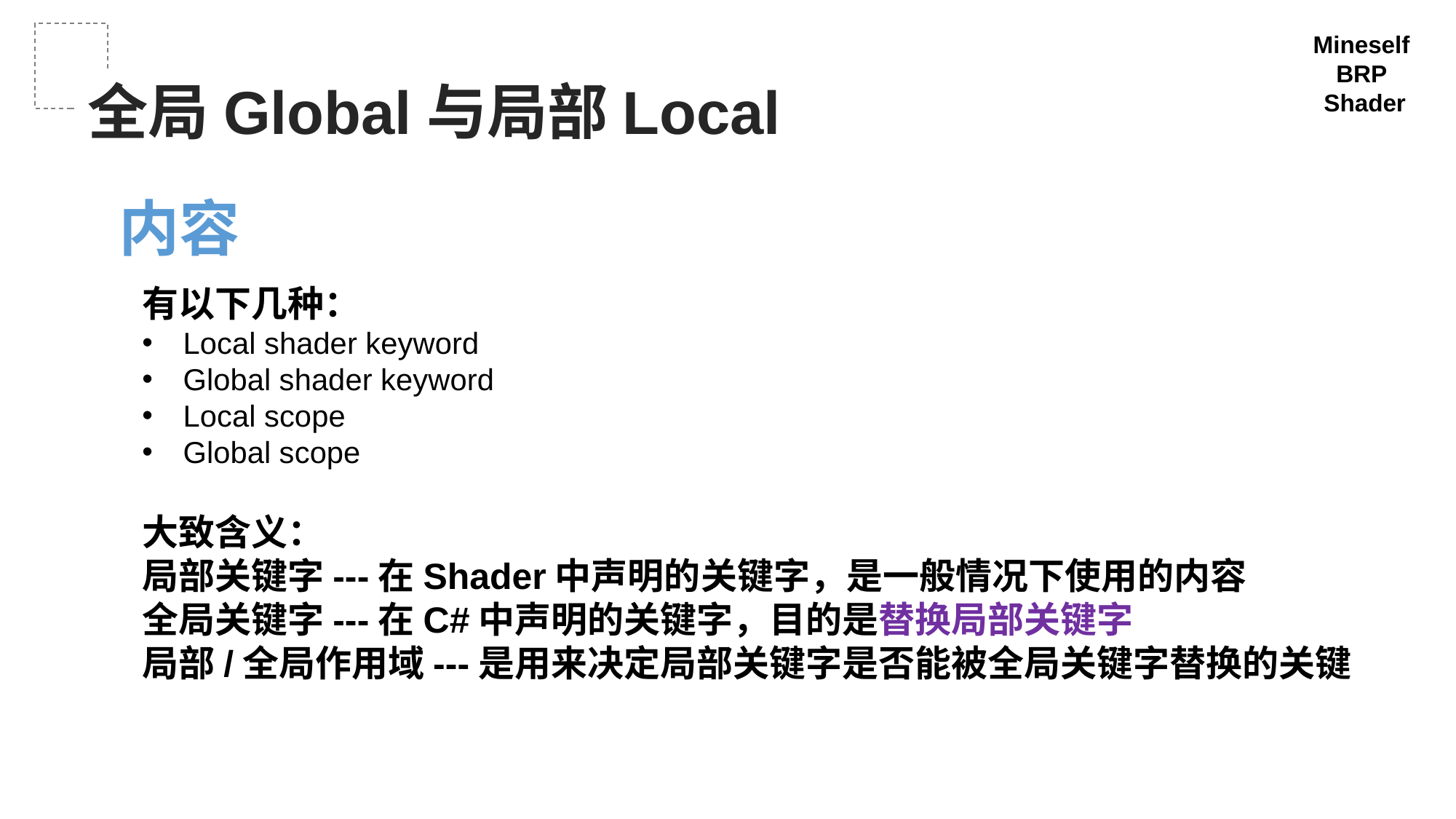

Mineself
BRP
Shader

全局Global与局部Local
内容
有以下几种：
Local shader keyword
Global shader keyword
Local scope
Global scope
大致含义：
局部关键字---在Shader中声明的关键字，是一般情况下使用的内容
全局关键字---在C#中声明的关键字，目的是替换局部关键字
局部/全局作用域---是用来决定局部关键字是否能被全局关键字替换的关键